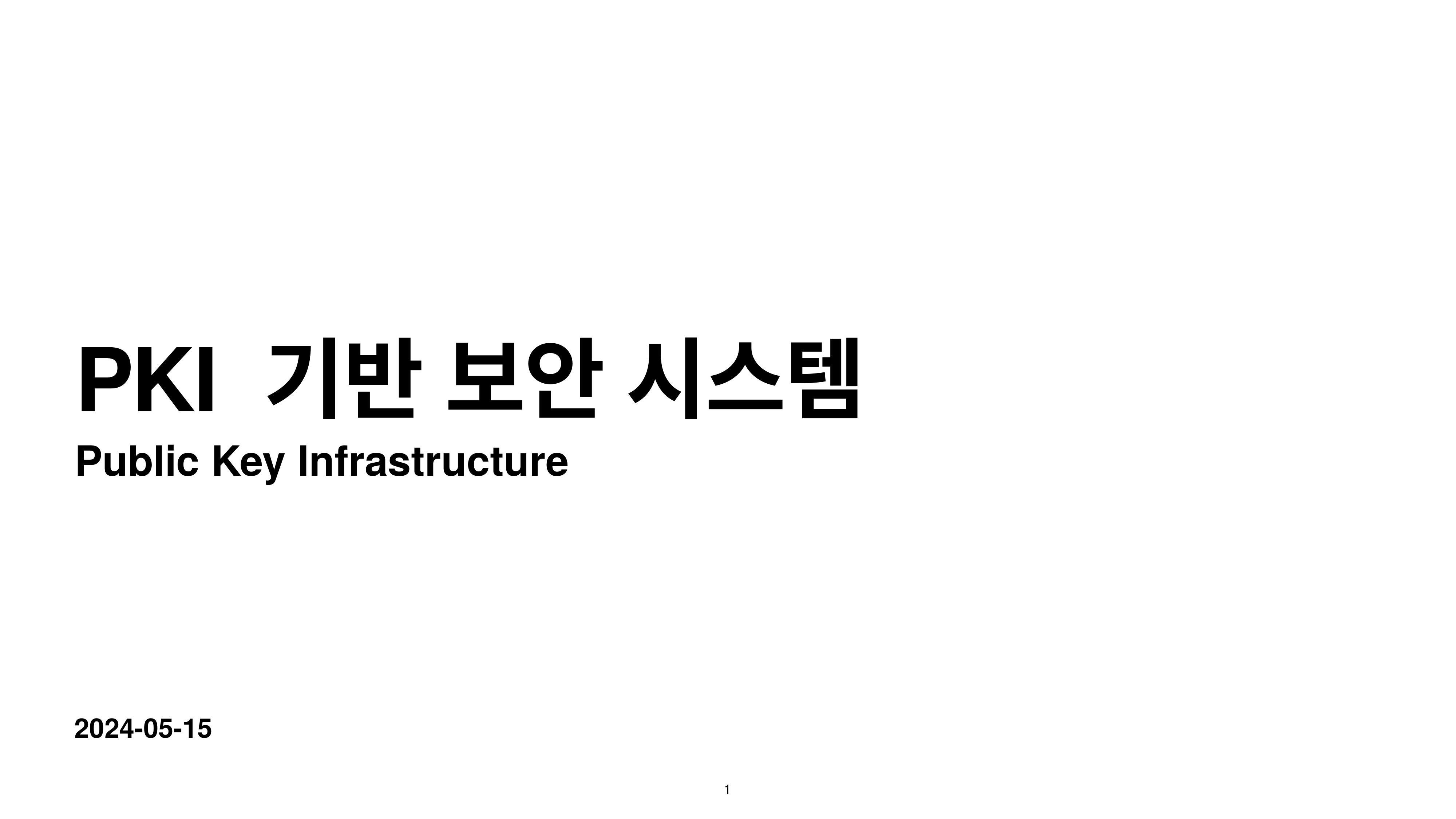

# PKI 기반 보안 시스템
Public Key Infrastructure
2024-05-15
1